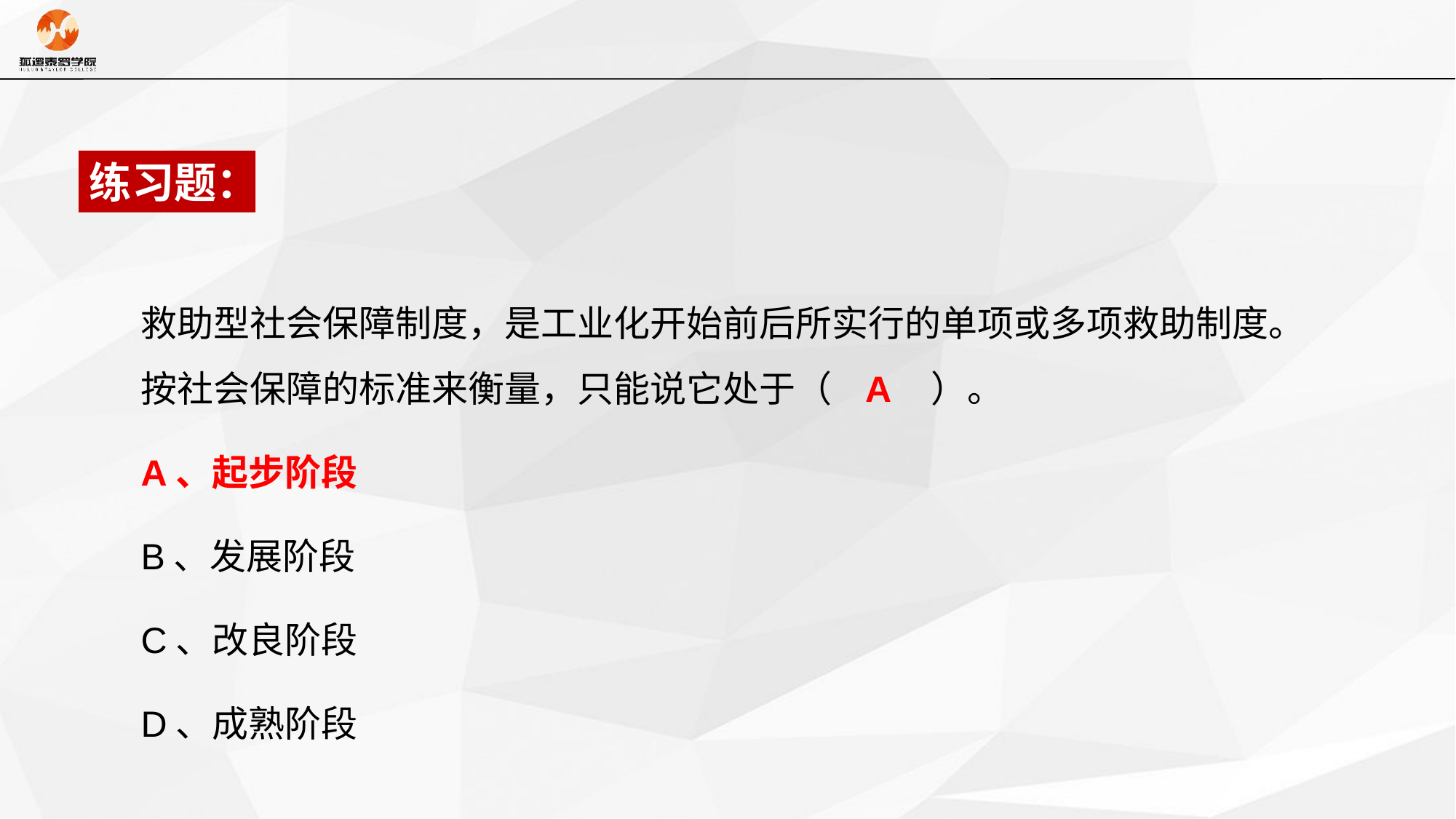

练习题：
救助型社会保障制度，是工业化开始前后所实行的单项或多项救助制度。按社会保障的标准来衡量，只能说它处于（   A   ）。
A、起步阶段
B、发展阶段
C、改良阶段
D、成熟阶段